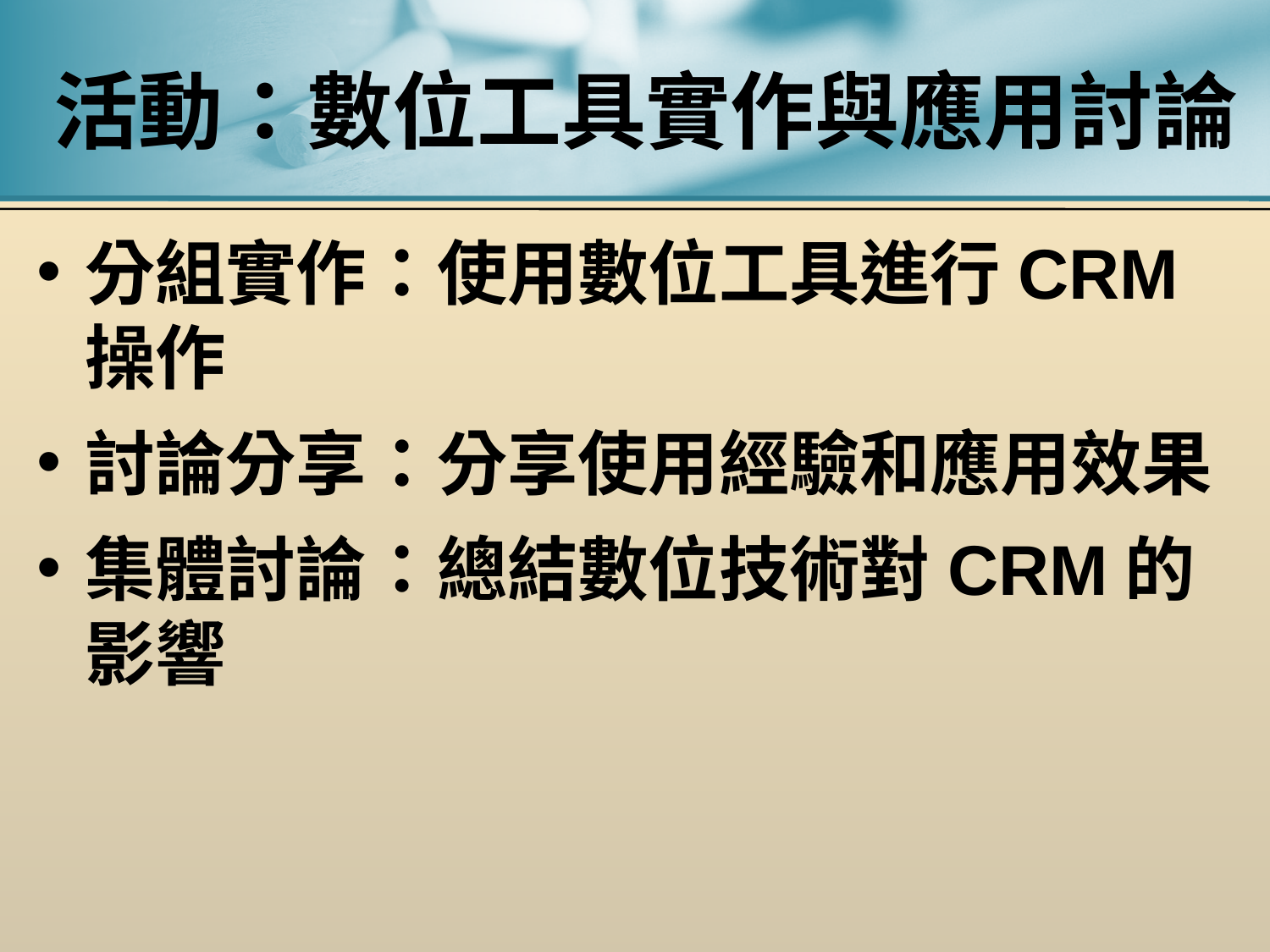

# 活動：數位工具實作與應用討論
分組實作：使用數位工具進行CRM操作
討論分享：分享使用經驗和應用效果
集體討論：總結數位技術對CRM的影響